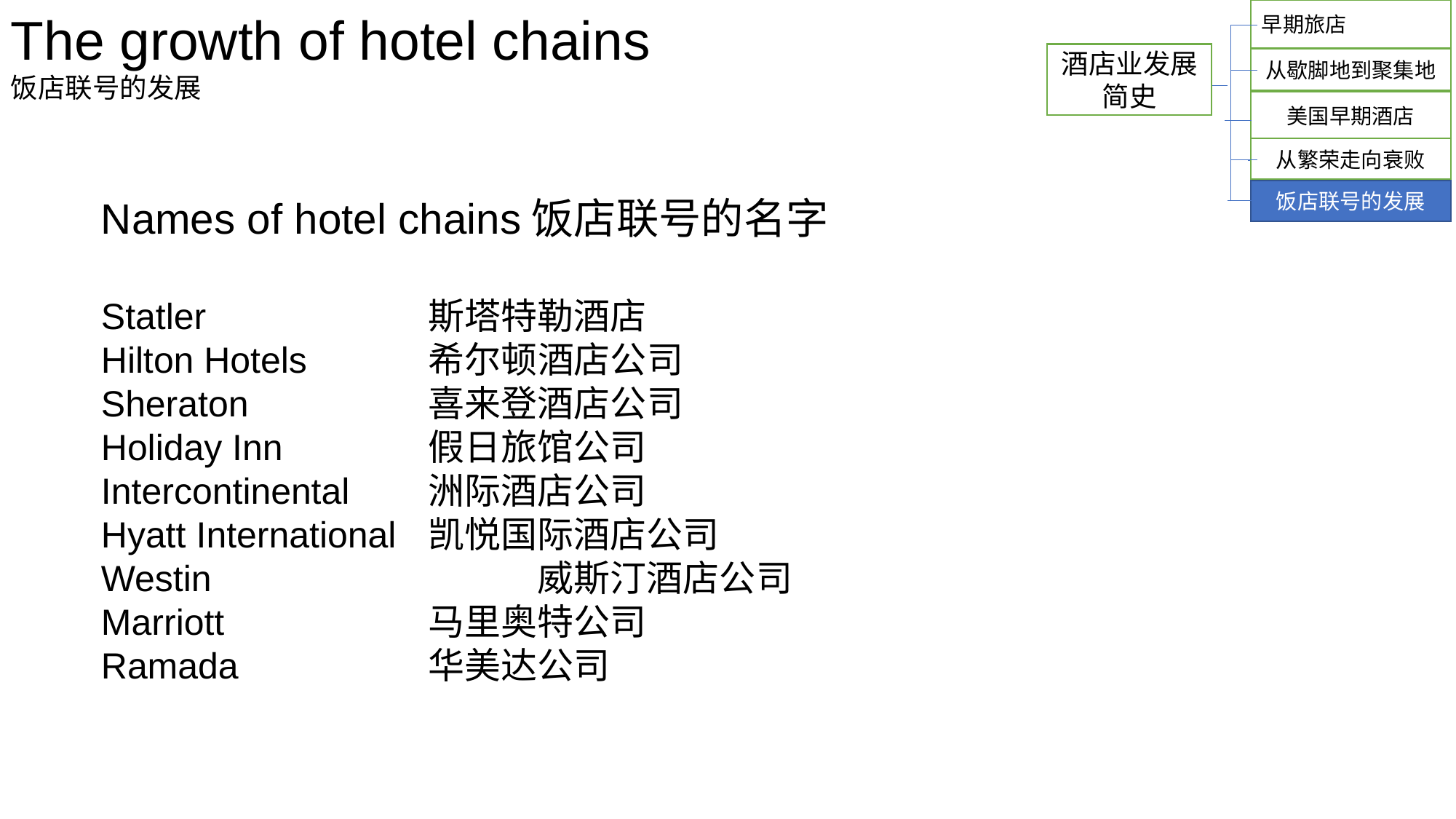

The growth of hotel chains
饭店联号的发展
早期旅店
酒店业发展简史
从歇脚地到聚集地
美国早期酒店
从繁荣走向衰败
饭店联号的发展
Names of hotel chains饭店联号的名字

Statler			斯塔特勒酒店
Hilton Hotels 		希尔顿酒店公司
Sheraton		喜来登酒店公司
Holiday Inn		假日旅馆公司
Intercontinental	洲际酒店公司
Hyatt International	凯悦国际酒店公司
Westin			威斯汀酒店公司
Marriott		马里奥特公司
Ramada		华美达公司